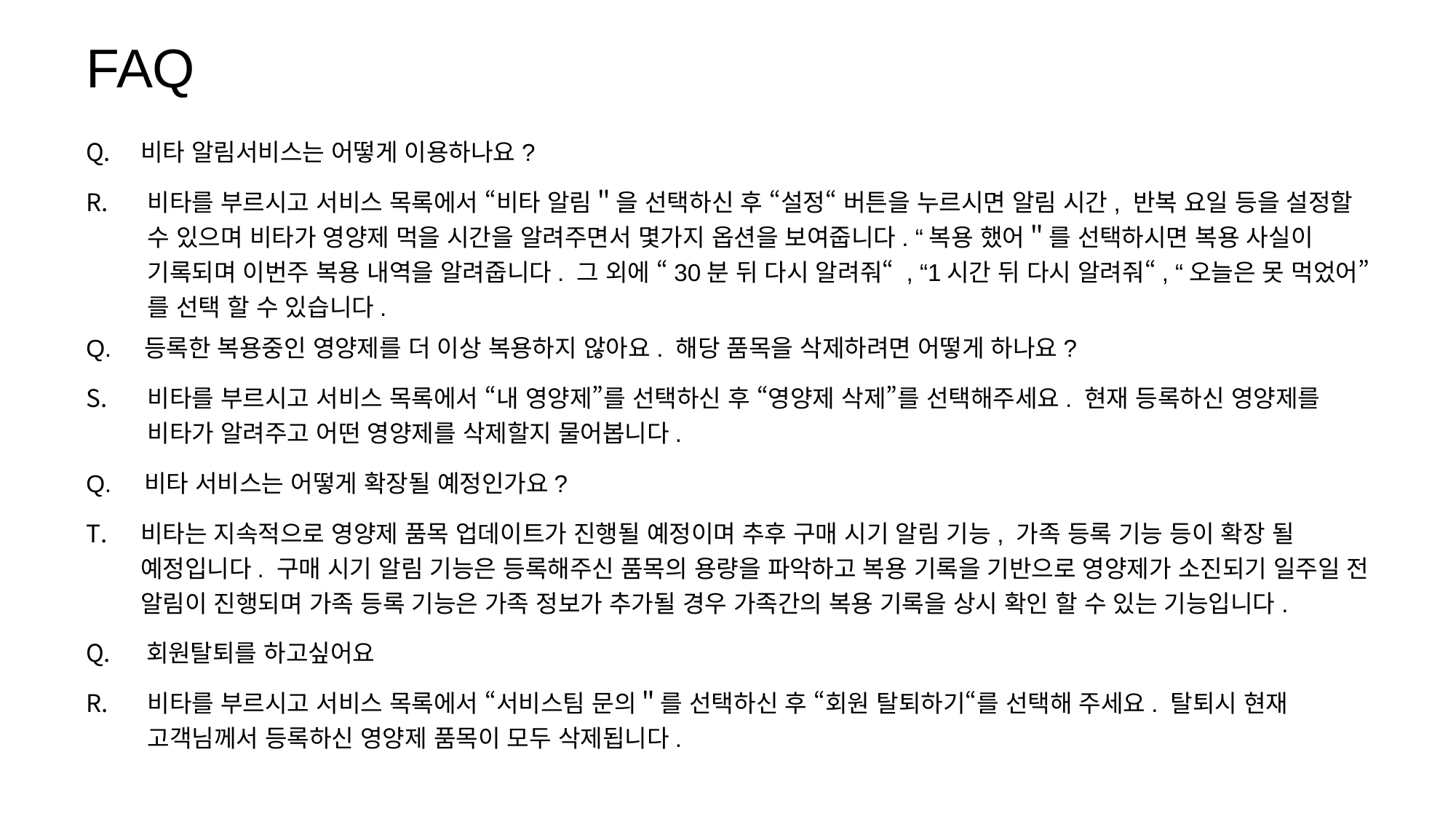

# FAQ
비타 알림서비스는 어떻게 이용하나요?
비타를 부르시고 서비스 목록에서 “비타 알림＂을 선택하신 후 “설정“ 버튼을 누르시면 알림 시간, 반복 요일 등을 설정할 수 있으며 비타가 영양제 먹을 시간을 알려주면서 몇가지 옵션을 보여줍니다. “복용 했어＂를 선택하시면 복용 사실이 기록되며 이번주 복용 내역을 알려줍니다. 그 외에 “30분 뒤 다시 알려줘“ , “1시간 뒤 다시 알려줘“, “오늘은 못 먹었어”를 선택 할 수 있습니다.
Q.    등록한 복용중인 영양제를 더 이상 복용하지 않아요. 해당 품목을 삭제하려면 어떻게 하나요?
비타를 부르시고 서비스 목록에서 “내 영양제”를 선택하신 후 “영양제 삭제”를 선택해주세요. 현재 등록하신 영양제를 비타가 알려주고 어떤 영양제를 삭제할지 물어봅니다.
Q.    비타 서비스는 어떻게 확장될 예정인가요?
비타는 지속적으로 영양제 품목 업데이트가 진행될 예정이며 추후 구매 시기 알림 기능, 가족 등록 기능 등이 확장 될 예정입니다. 구매 시기 알림 기능은 등록해주신 품목의 용량을 파악하고 복용 기록을 기반으로 영양제가 소진되기 일주일 전 알림이 진행되며 가족 등록 기능은 가족 정보가 추가될 경우 가족간의 복용 기록을 상시 확인 할 수 있는 기능입니다.
  회원탈퇴를 하고싶어요
비타를 부르시고 서비스 목록에서 “서비스팀 문의＂를 선택하신 후 “회원 탈퇴하기“를 선택해 주세요. 탈퇴시 현재 고객님께서 등록하신 영양제 품목이 모두 삭제됩니다.